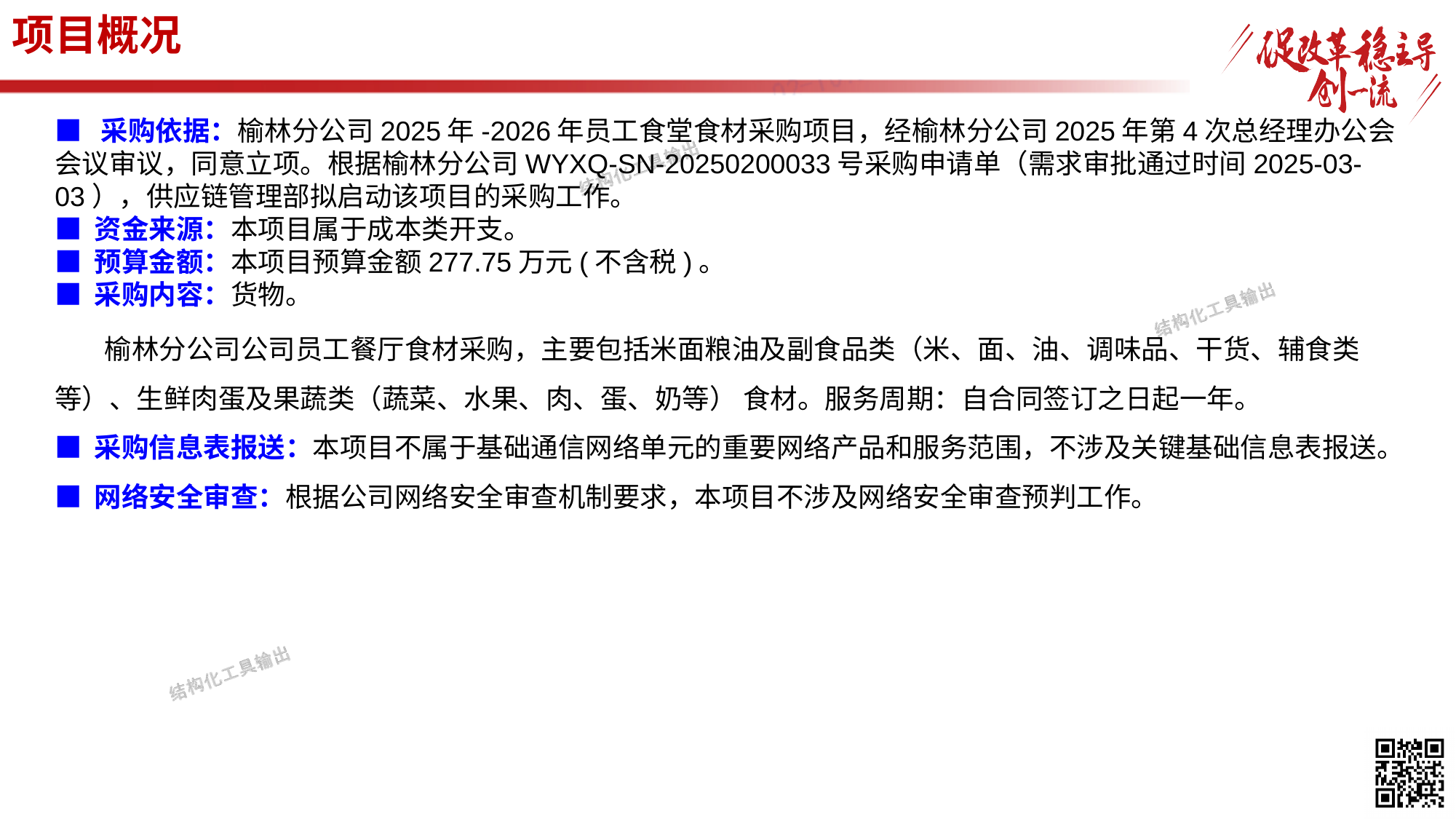

# 项目概况
■  采购依据：榆林分公司2025年-2026年员工食堂食材采购项目，经榆林分公司2025年第4次总经理办公会会议审议，同意立项。根据榆林分公司WYXQ-SN-20250200033号采购申请单（需求审批通过时间2025-03-03），供应链管理部拟启动该项目的采购工作。
■  资金来源：本项目属于成本类开支。
■  预算金额：本项目预算金额277.75万元(不含税)。
■  采购内容：货物。
       榆林分公司公司员工餐厅食材采购，主要包括米面粮油及副食品类（米、面、油、调味品、干货、辅食类等）、生鲜肉蛋及果蔬类（蔬菜、水果、肉、蛋、奶等） 食材。服务周期：自合同签订之日起一年。
■  采购信息表报送：本项目不属于基础通信网络单元的重要网络产品和服务范围，不涉及关键基础信息表报送。
■  网络安全审查：根据公司网络安全审查机制要求，本项目不涉及网络安全审查预判工作。